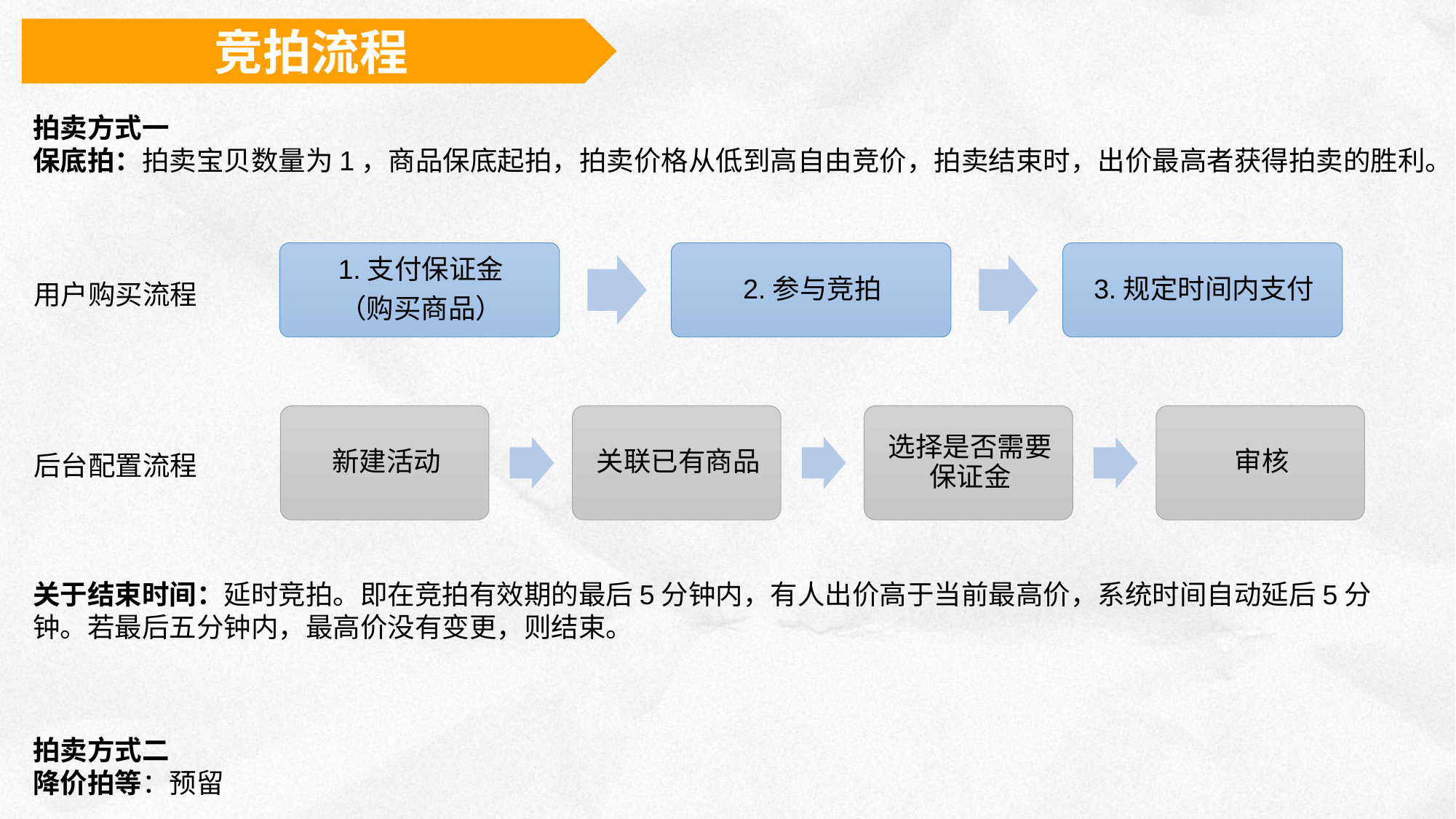

竞拍流程
拍卖方式一
保底拍：拍卖宝贝数量为1，商品保底起拍，拍卖价格从低到高自由竞价，拍卖结束时，出价最高者获得拍卖的胜利。
1.支付保证金
（购买商品）

2.参与竞拍

3.规定时间内支付
用户购买流程
新建活动

关联已有商品

选择是否需要保证金

审核
后台配置流程
关于结束时间：延时竞拍。即在竞拍有效期的最后5分钟内，有人出价高于当前最高价，系统时间自动延后5分钟。若最后五分钟内，最高价没有变更，则结束。
拍卖方式二
降价拍等：预留